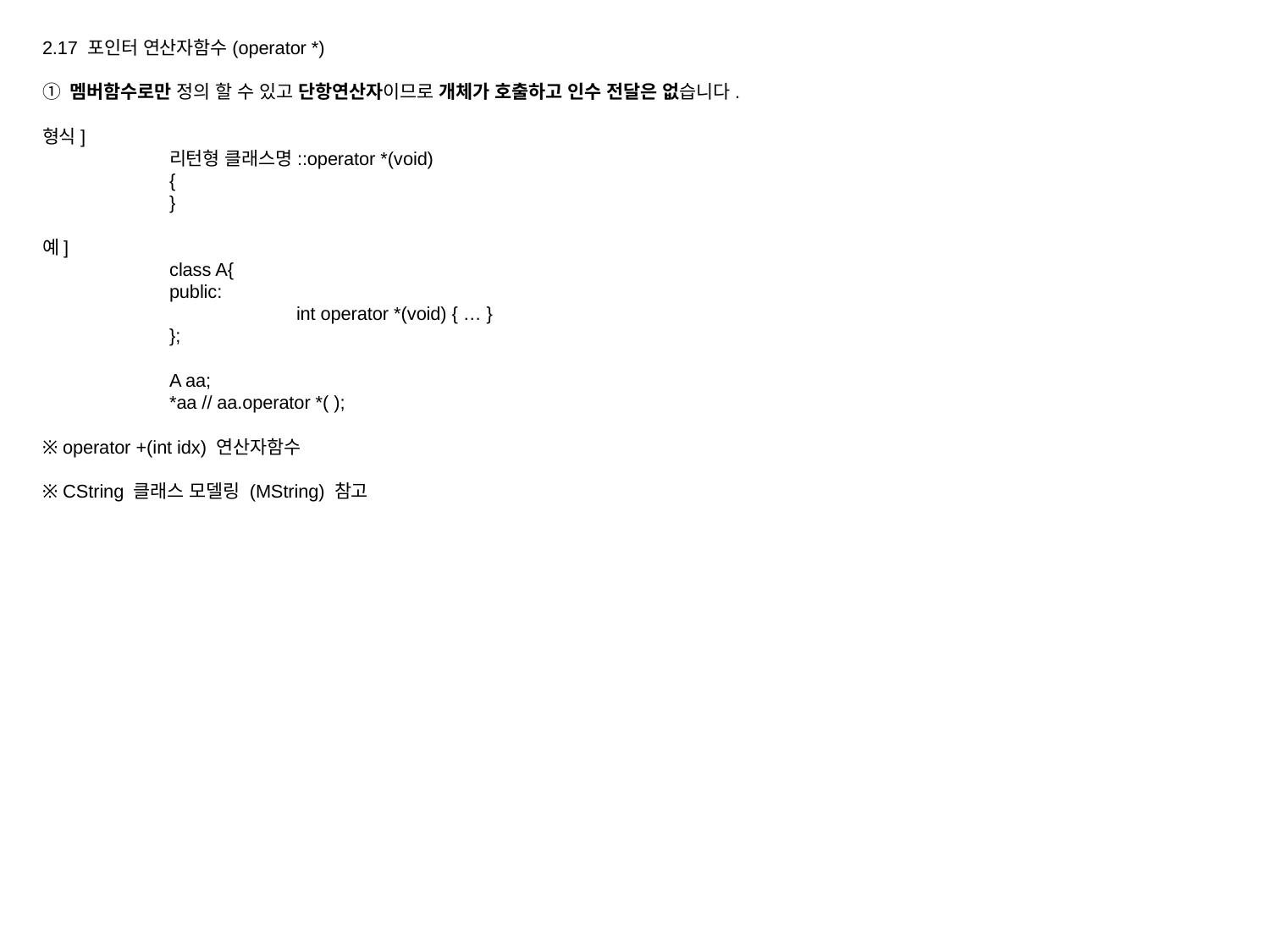

2.17 포인터 연산자함수(operator *)

① 멤버함수로만 정의 할 수 있고 단항연산자이므로 개체가 호출하고 인수 전달은 없습니다.

형식]
	리턴형 클래스명::operator *(void)
	{
	}

예]
	class A{
	public:
		int operator *(void) { … }
	};

	A aa;
	*aa // aa.operator *( );

※ operator +(int idx) 연산자함수

※ CString 클래스 모델링 (MString) 참고